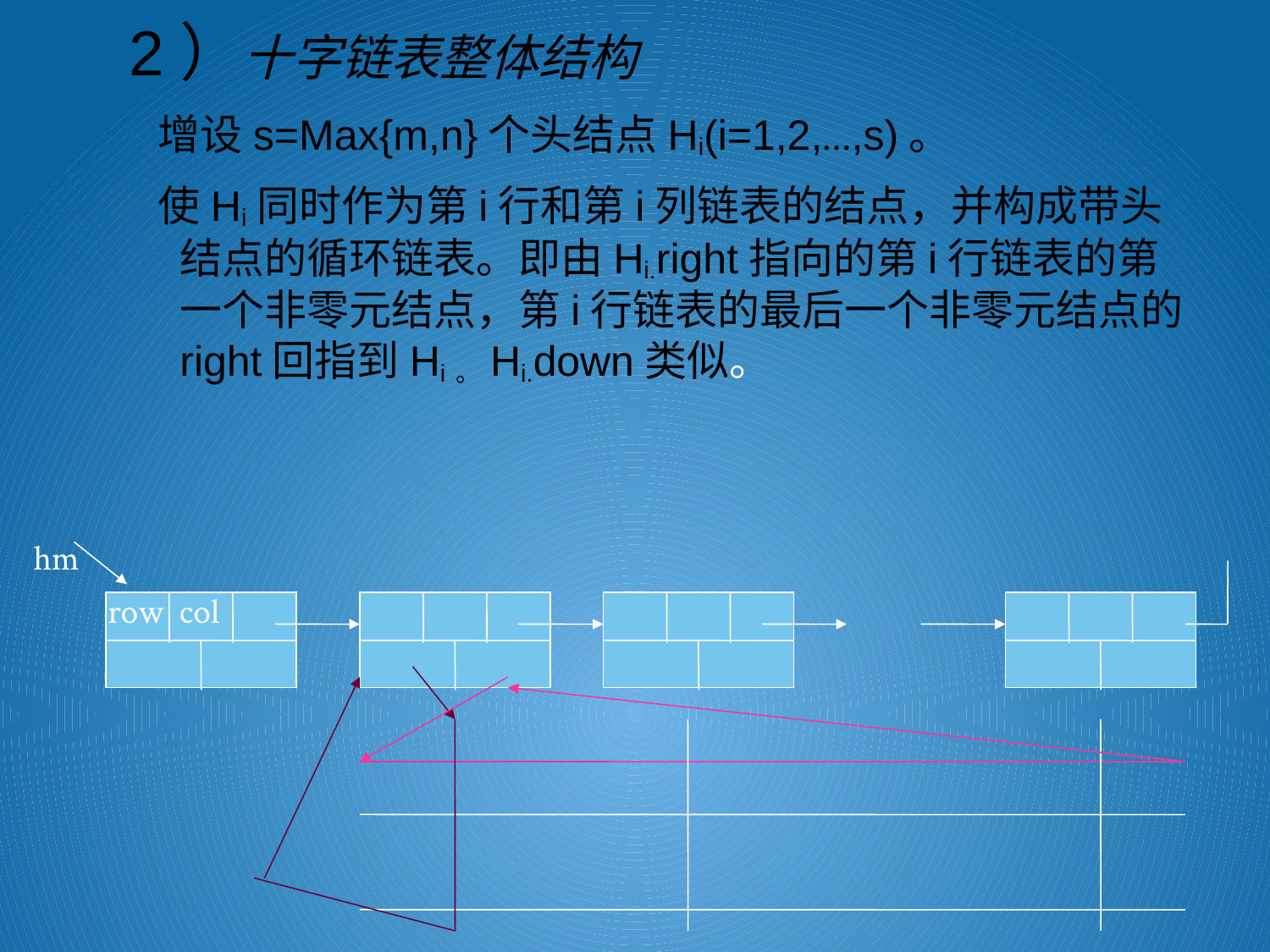

2）十字链表整体结构
  增设s=Max{m,n}个头结点Hi(i=1,2,…,s)。
  使Hi同时作为第i行和第i列链表的结点，并构成带头结点的循环链表。即由Hi.right指向的第i行链表的第一个非零元结点，第i行链表的最后一个非零元结点的right回指到Hi。Hi.down类似。
hm

row  col